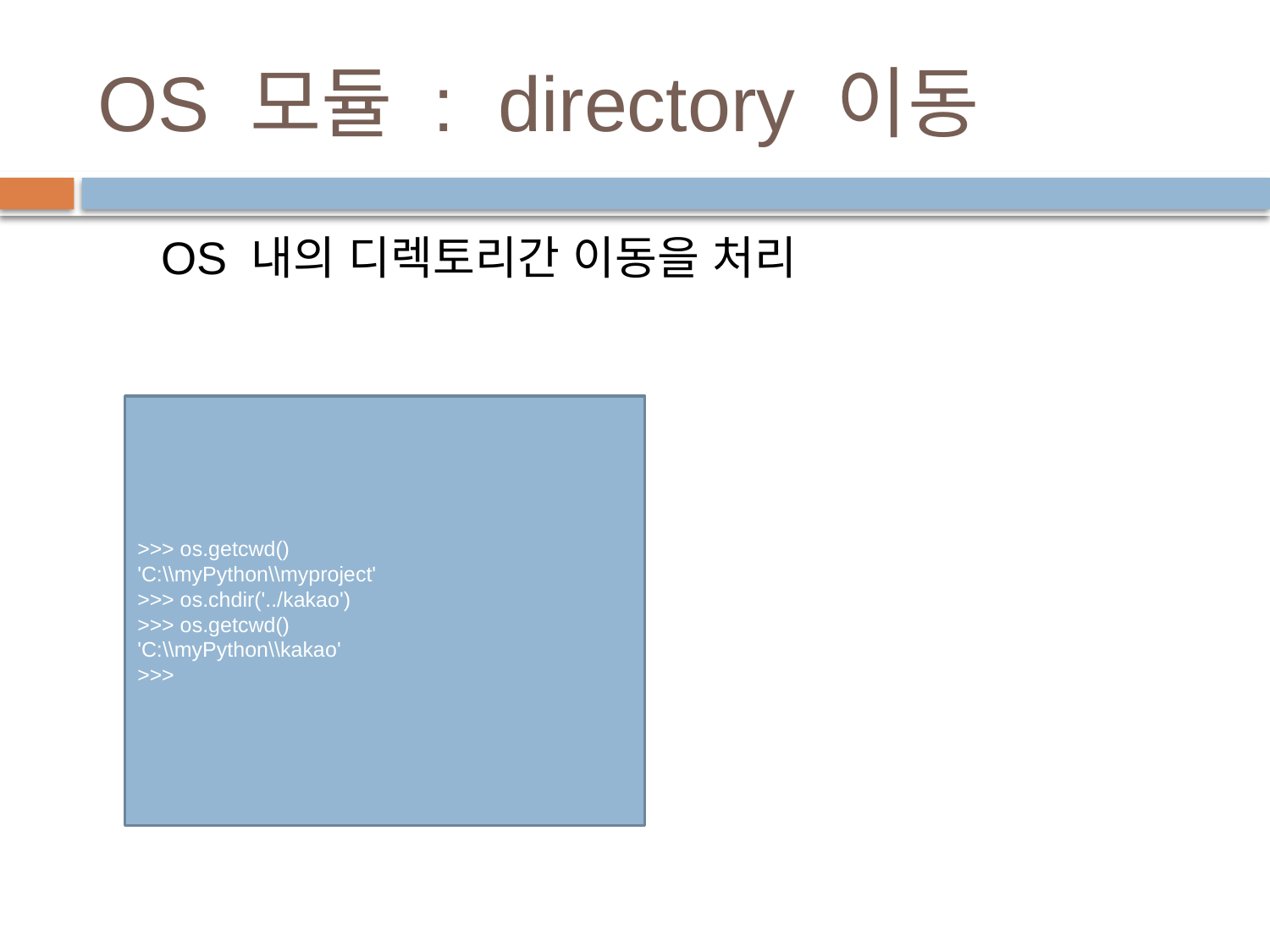

# OS 모듈 :  directory 이동
OS 내의 디렉토리간 이동을 처리
>>> os.getcwd()
'C:\\myPython\\myproject'
>>> os.chdir('../kakao')
>>> os.getcwd()
'C:\\myPython\\kakao'
>>>